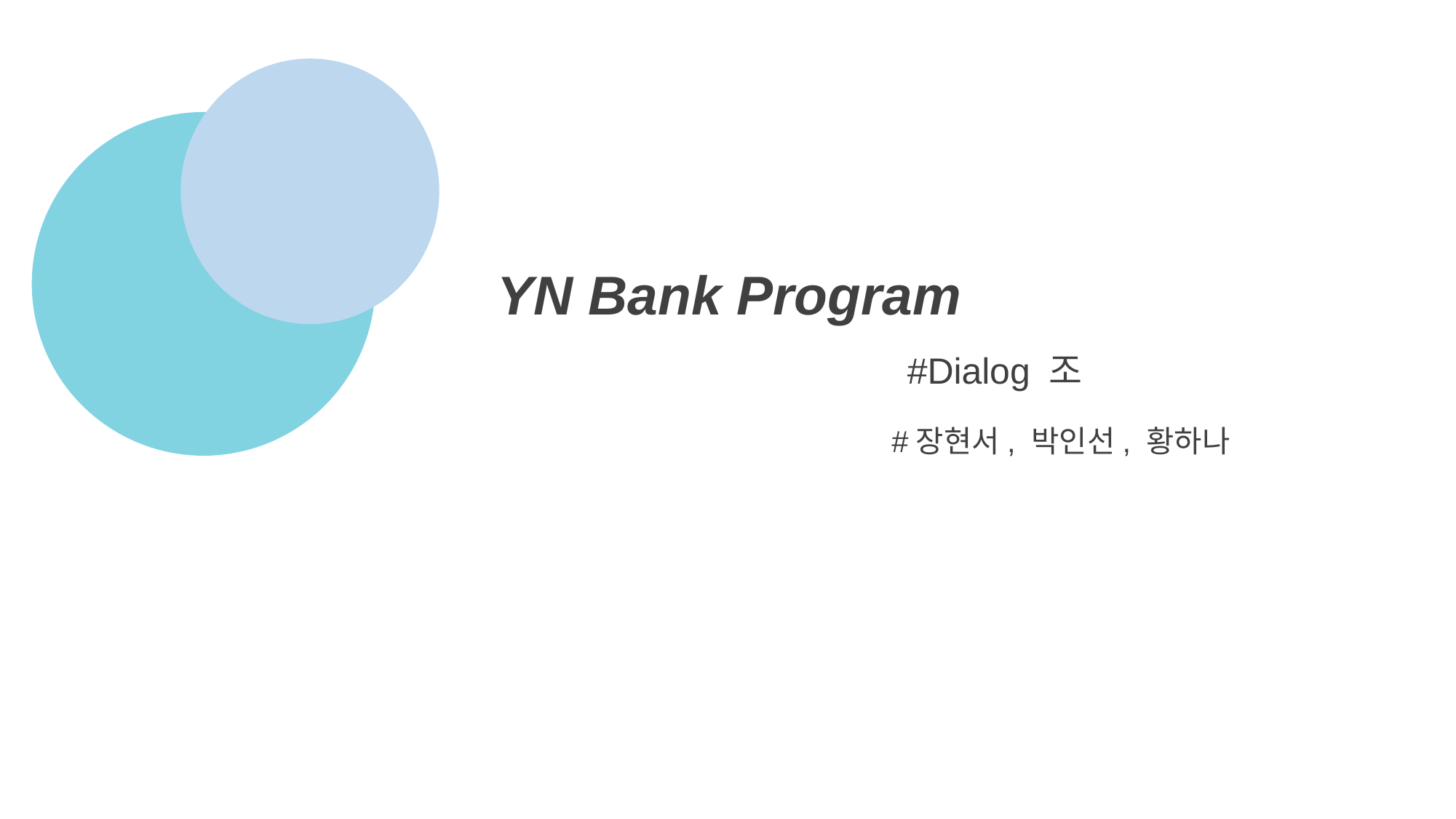

YN Bank Program
#Dialog 조
#장현서, 박인선, 황하나